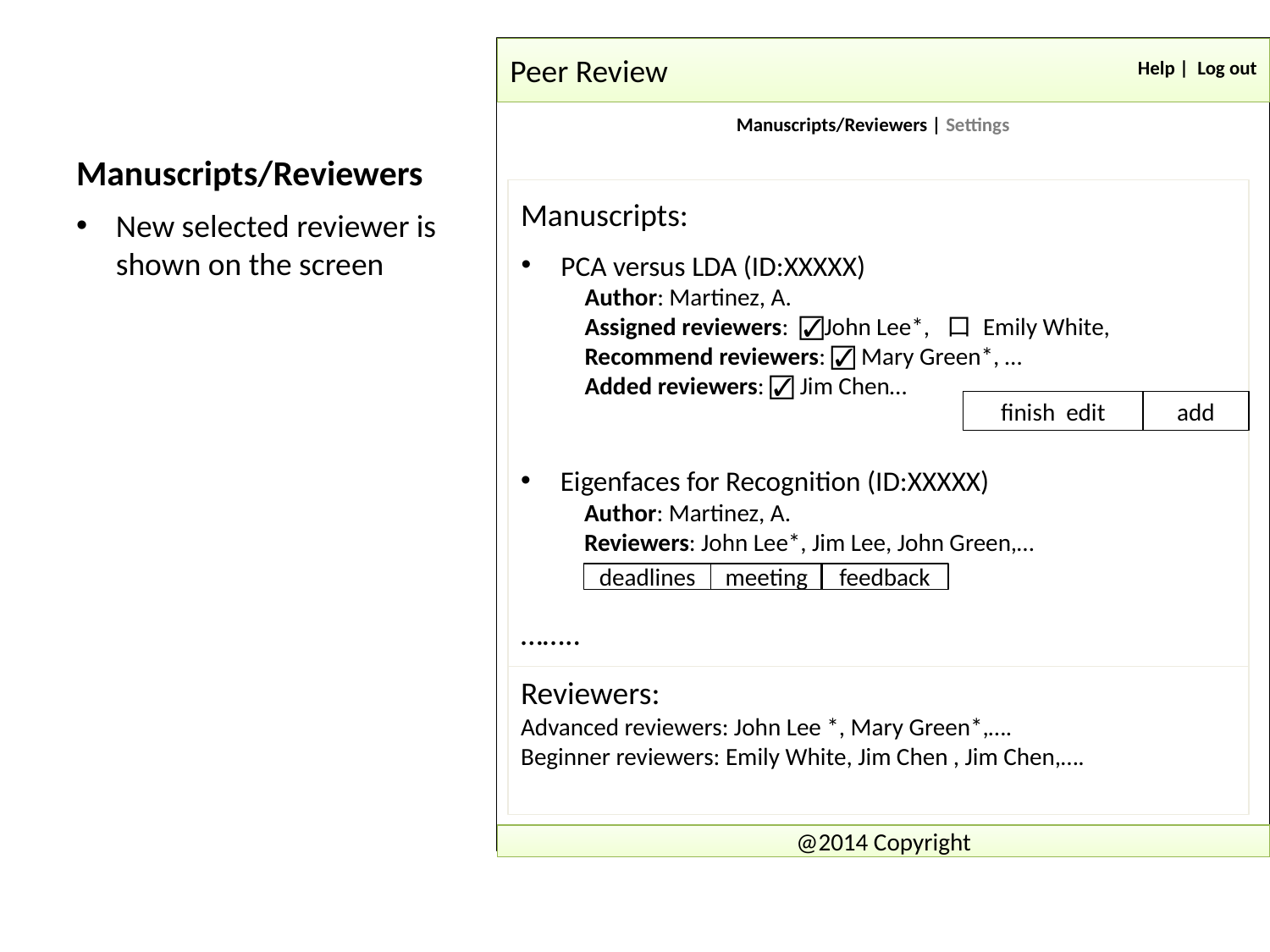

# Manuscripts/Reviewers

Peer Review
Help |  Log out
Manuscripts/Reviewers | Settings
Manuscripts:

……..
New selected reviewer is shown on the screen
PCA versus LDA (ID:XXXXX)
Author: Martinez, A.
Assigned reviewers:  ☑John Lee*,  口 Emily White,
Recommend reviewers: ☑ Mary Green*, …
Added reviewers: ☑ Jim Chen…

finish  edit
add
Eigenfaces for Recognition (ID:XXXXX)
Author: Martinez, A.
Reviewers: John Lee*, Jim Lee, John Green,…

deadlines
meeting
feedback
Reviewers:
Advanced reviewers: John Lee *, Mary Green*,….
Beginner reviewers: Emily White, Jim Chen , Jim Chen,….

@2014 Copyright